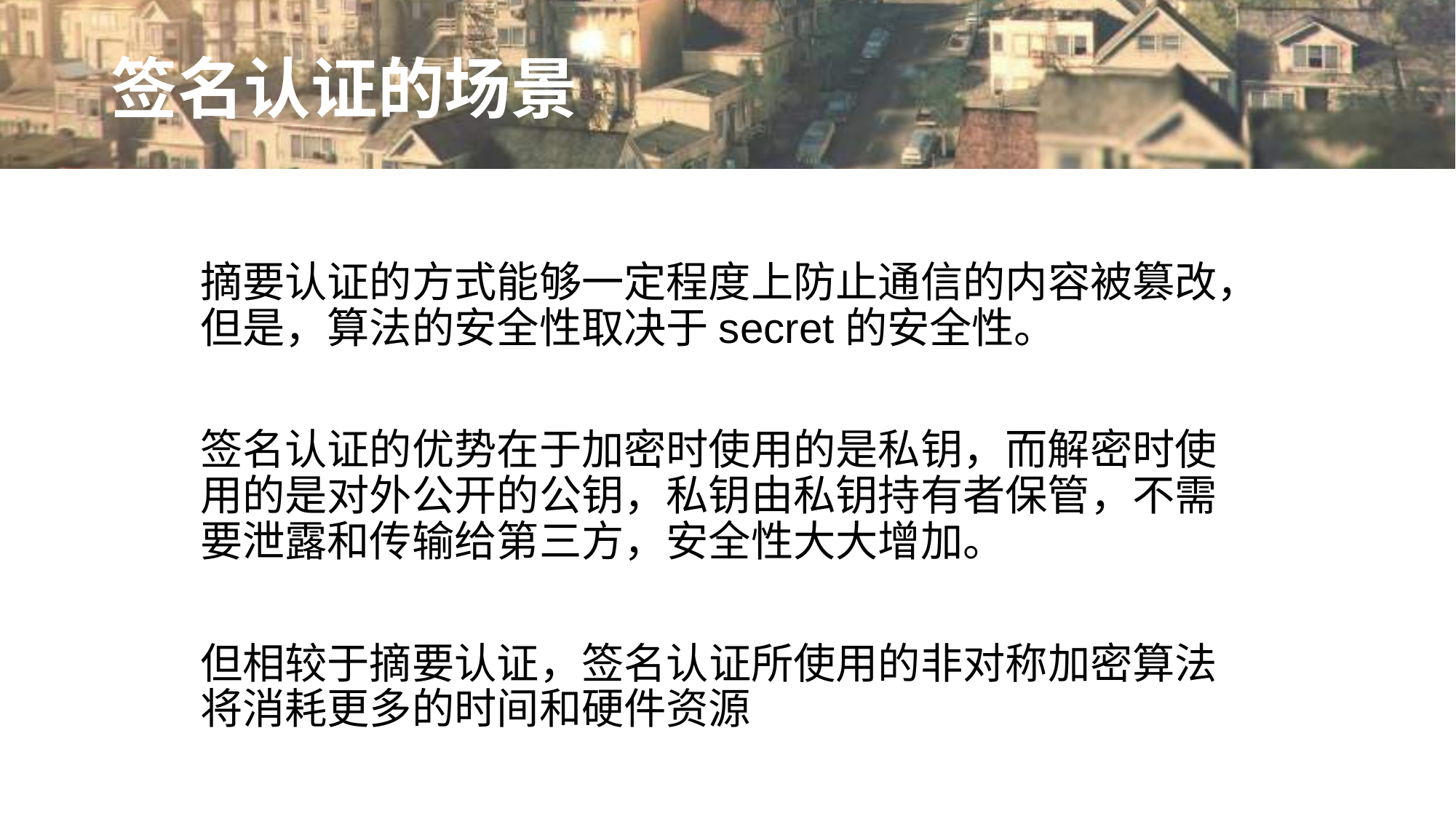

# 签名认证的场景
摘要认证的方式能够一定程度上防止通信的内容被篡改，但是，算法的安全性取决于secret的安全性。

签名认证的优势在于加密时使用的是私钥，而解密时使用的是对外公开的公钥，私钥由私钥持有者保管，不需要泄露和传输给第三方，安全性大大增加。

但相较于摘要认证，签名认证所使用的非对称加密算法将消耗更多的时间和硬件资源